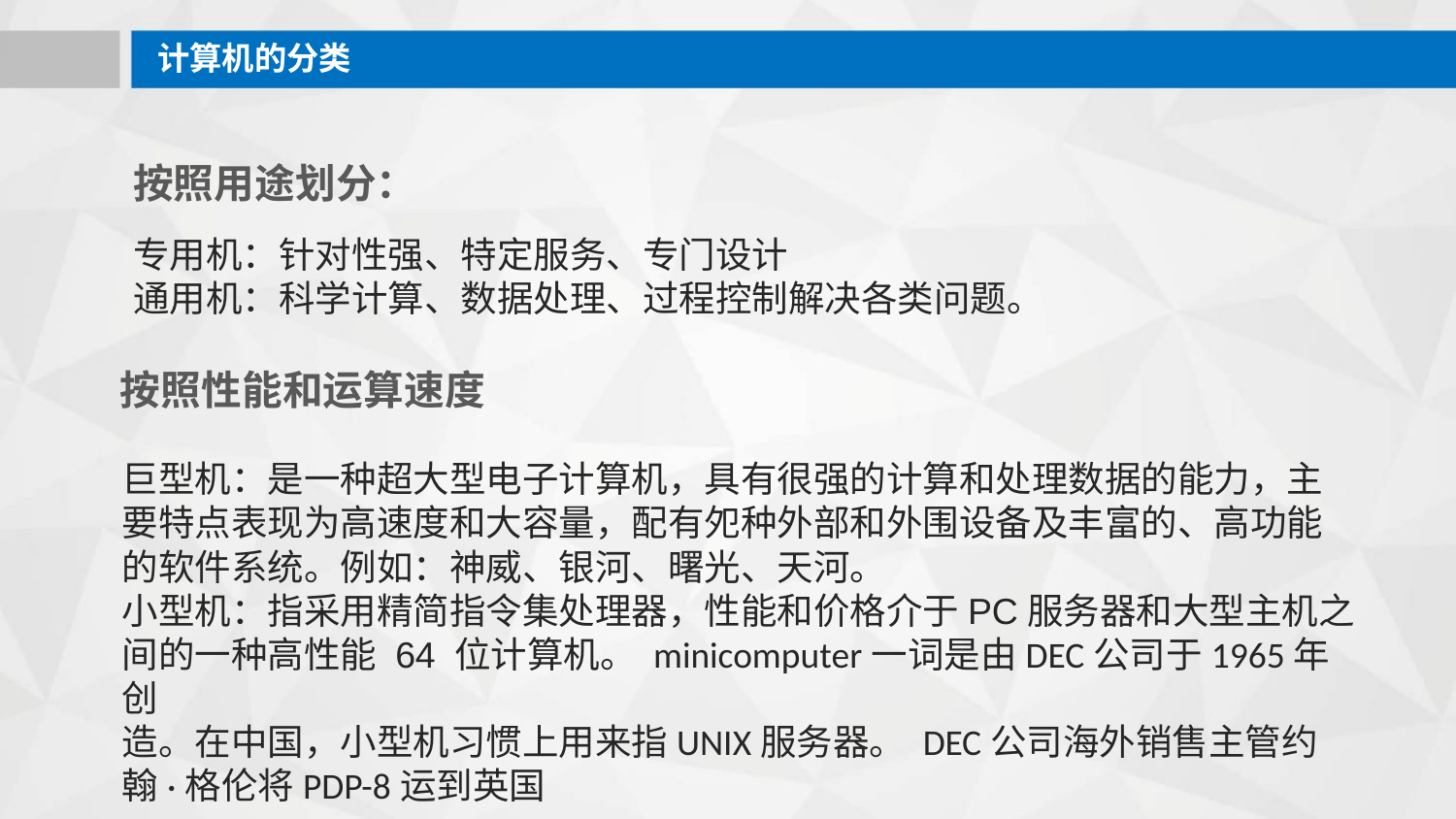

计算机的分类
按照用途划分：
专用机：针对性强、特定服务、专门设计
通用机：科学计算、数据处理、过程控制解决各类问题。
按照性能和运算速度
巨型机：是一种超大型电子计算机，具有很强的计算和处理数据的能力，主
要特点表现为高速度和大容量，配有夗种外部和外围设备及丰富的、高功能
的软件系统。例如：神威、银河、曙光、天河。
小型机：指采用精简指令集处理器，性能和价格介于PC服务器和大型主机之
间的一种高性能 64 位计算机。 minicomputer一词是由DEC公司于1965年创
造。在中国，小型机习惯上用来指UNIX服务器。 DEC公司海外销售主管约
翰·格伦将PDP-8运到英国